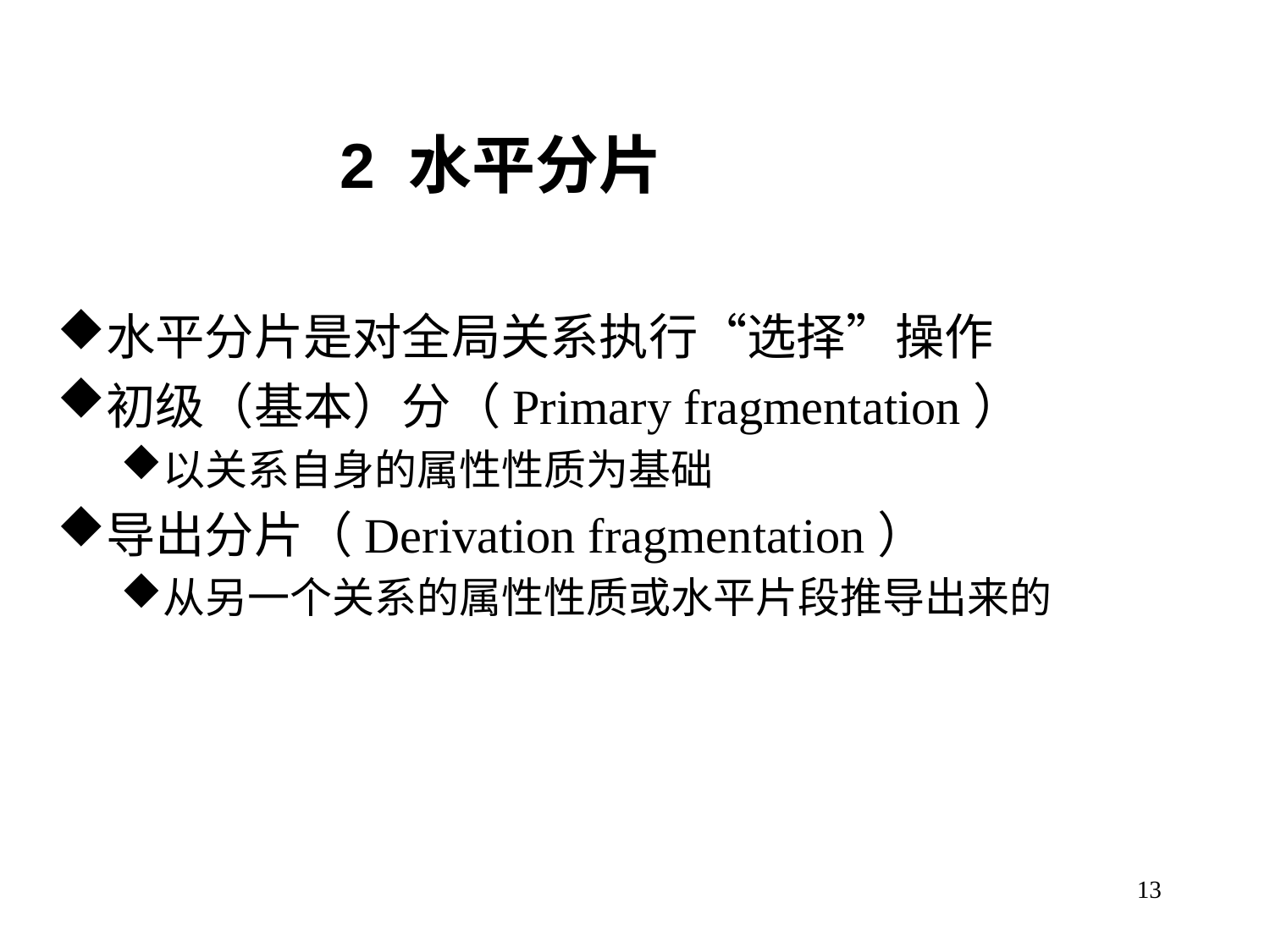

2 水平分片

# 水平分片是对全局关系执行“选择”操作
初级（基本）分（Primary fragmentation）
以关系自身的属性性质为基础
导出分片（Derivation fragmentation）
从另一个关系的属性性质或水平片段推导出来的
13